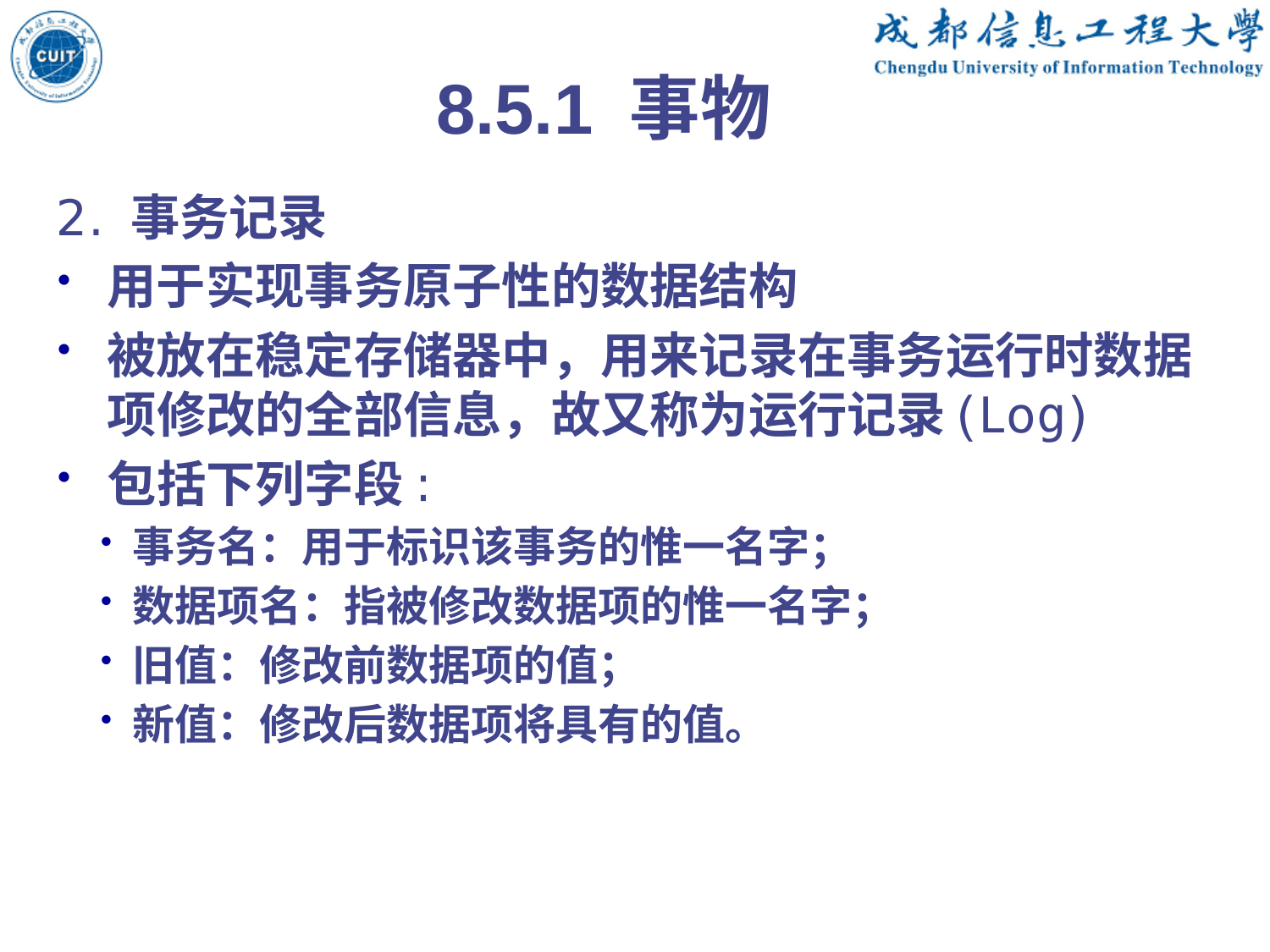

8.5.1 事物
2. 事务记录
用于实现事务原子性的数据结构
被放在稳定存储器中，用来记录在事务运行时数据项修改的全部信息，故又称为运行记录(Log)
包括下列字段:
事务名：用于标识该事务的惟一名字；
数据项名：指被修改数据项的惟一名字；
旧值：修改前数据项的值；
新值：修改后数据项将具有的值。